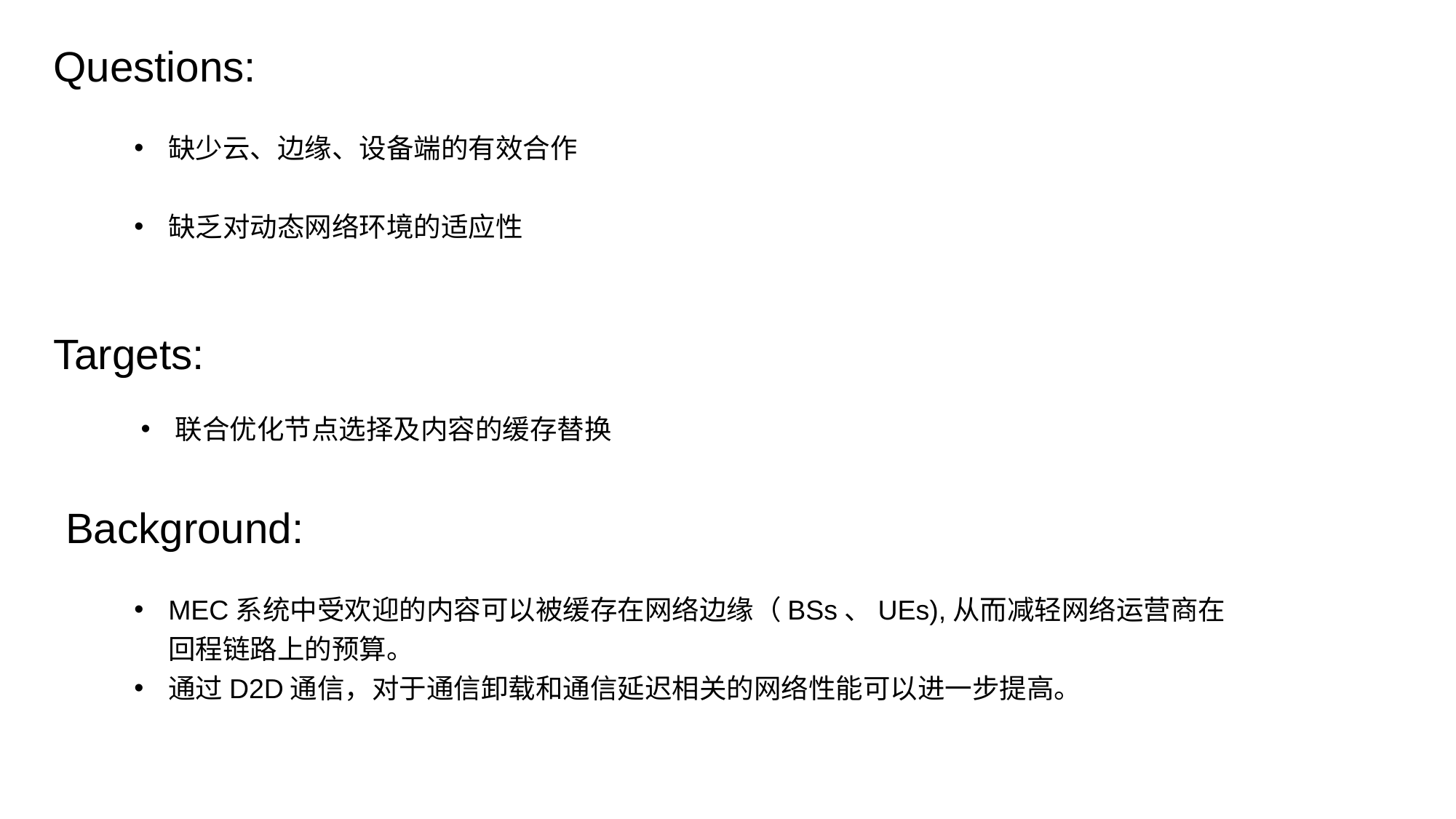

Questions:
缺少云、边缘、设备端的有效合作

缺乏对动态网络环境的适应性

Targets:
联合优化节点选择及内容的缓存替换
Background:
MEC系统中受欢迎的内容可以被缓存在网络边缘（BSs、UEs),从而减轻网络运营商在回程链路上的预算。
通过D2D通信，对于通信卸载和通信延迟相关的网络性能可以进一步提高。